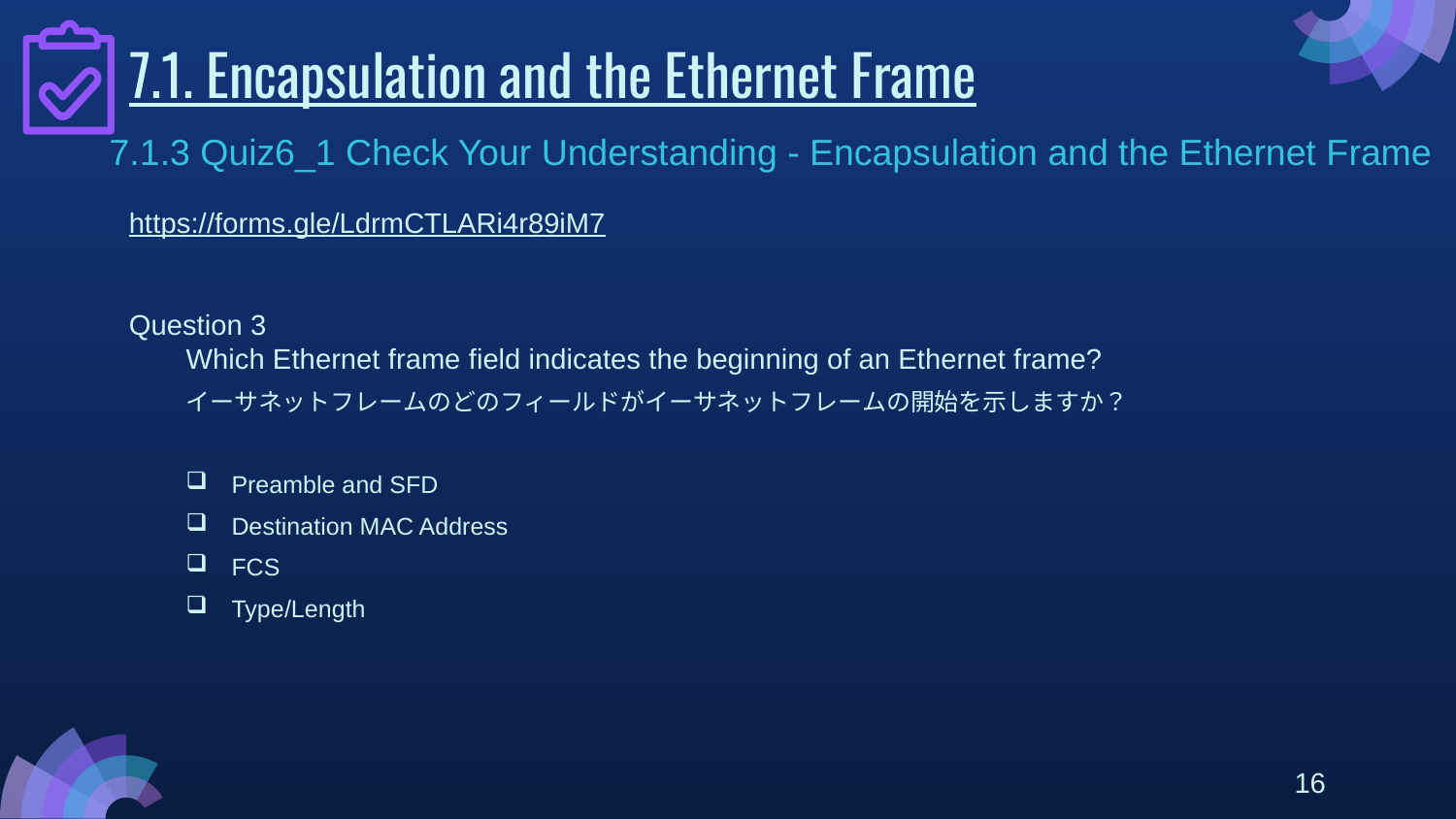

# 7.1. Encapsulation and the Ethernet Frame
7.1.3 Quiz6_1 Check Your Understanding - Encapsulation and the Ethernet Frame
https://forms.gle/LdrmCTLARi4r89iM7

Question 3
Which Ethernet frame field indicates the beginning of an Ethernet frame?
イーサネットフレームのどのフィールドがイーサネットフレームの開始を示しますか？

Preamble and SFD
Destination MAC Address
FCS
Type/Length

16